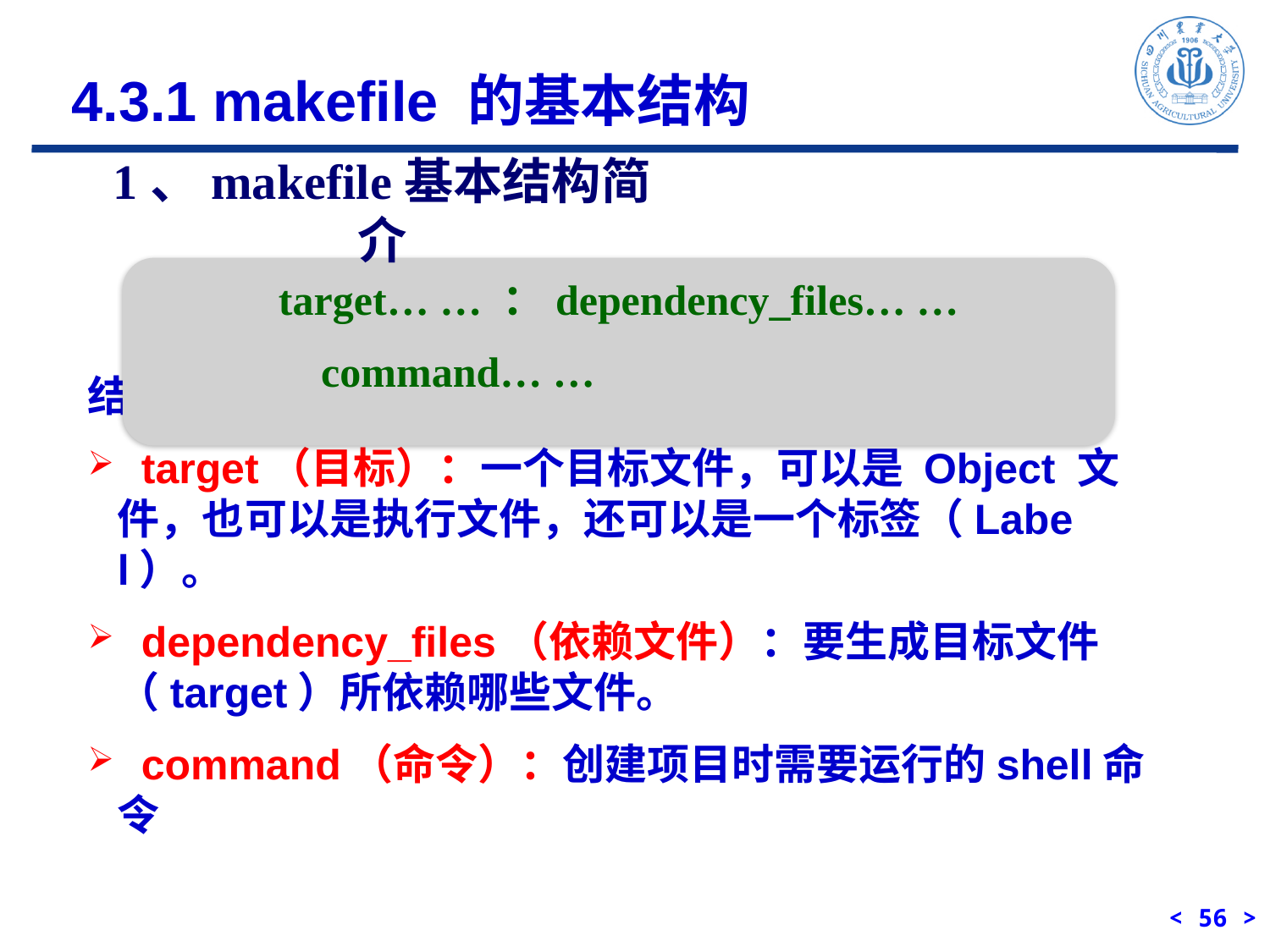

4.3.1 makefile 的基本结构
1、makefile基本结构简介
target… … ：dependency_files… …
    command… …

结构中各部分的含义如下：
  target（目标）：一个目标文件，可以是 Object 文件，也可以是执行文件，还可以是一个标签（Label）。
  dependency_files（依赖文件）：要生成目标文件（target）所依赖哪些文件。
  command（命令）：创建项目时需要运行的shell命令